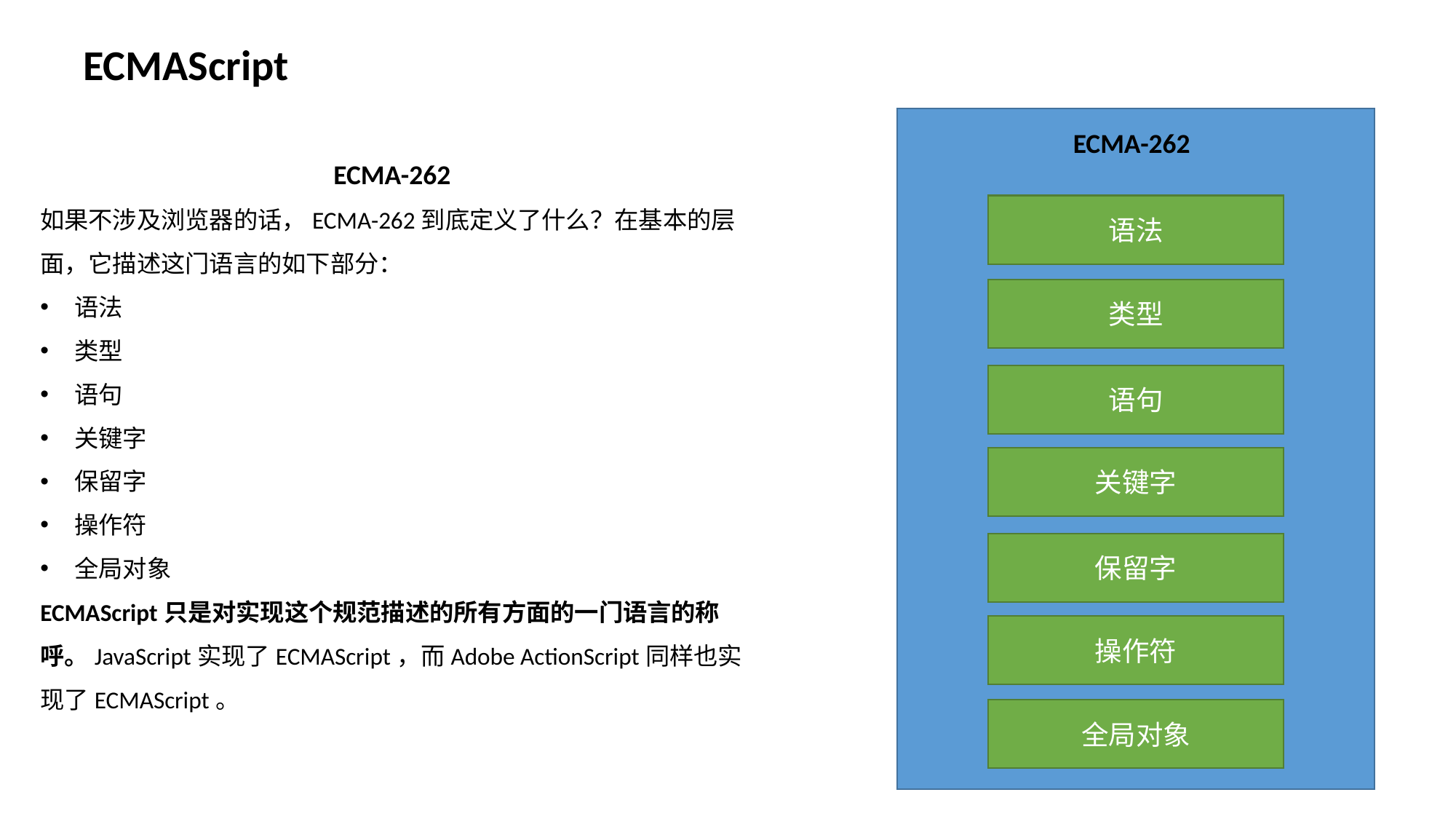

ECMAScript

ECMA-262
语法
类型
语句
关键字
保留字
操作符
全局对象
ECMA-262
如果不涉及浏览器的话，ECMA-262到底定义了什么？在基本的层面，它描述这门语言的如下部分：
语法
类型
语句
关键字
保留字
操作符
全局对象
ECMAScript只是对实现这个规范描述的所有方面的一门语言的称呼。JavaScript实现了ECMAScript，而Adobe ActionScript同样也实现了ECMAScript。